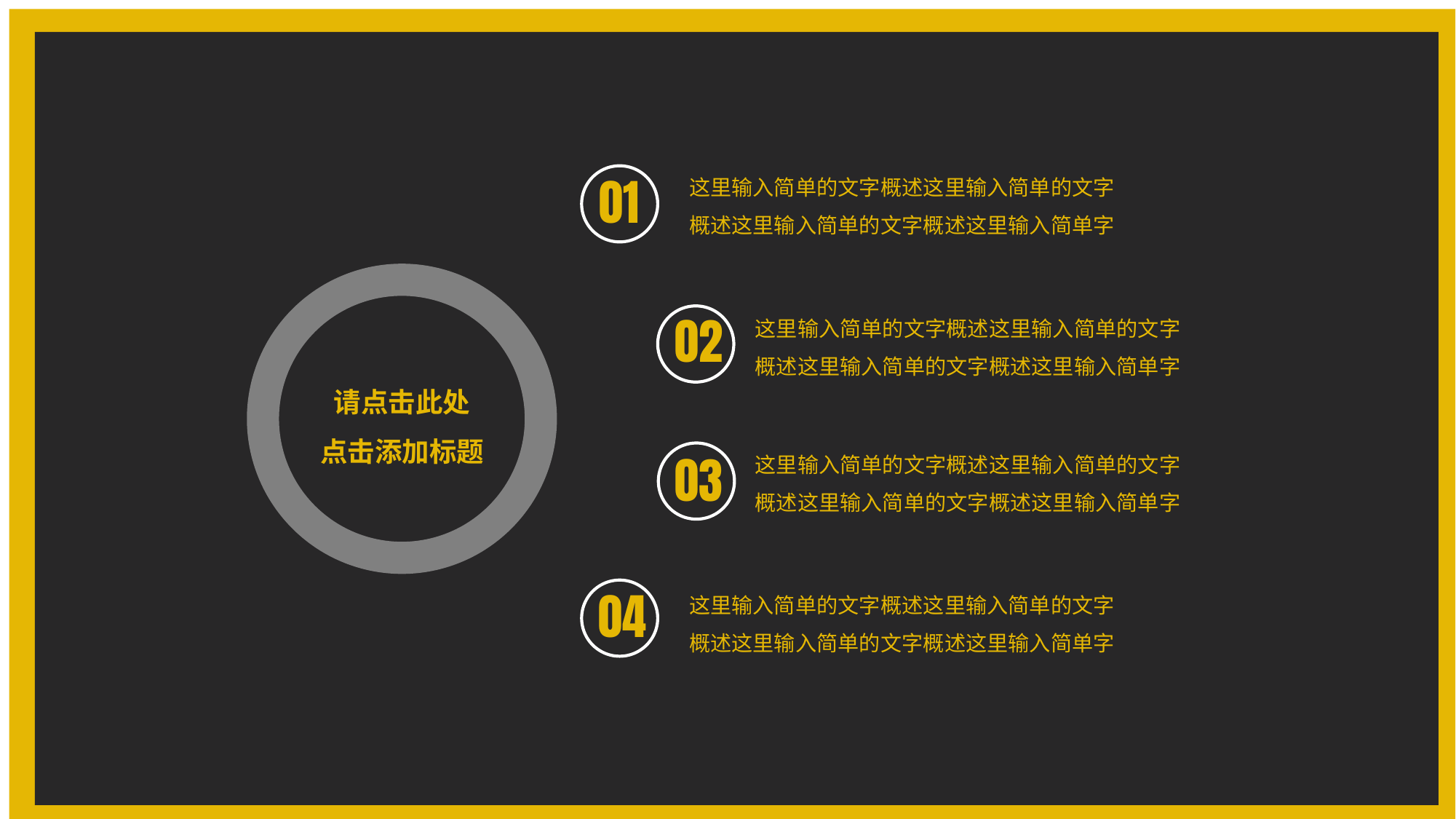

这里输入简单的文字概述这里输入简单的文字概述这里输入简单的文字概述这里输入简单字

01

这里输入简单的文字概述这里输入简单的文字概述这里输入简单的文字概述这里输入简单字

02
请点击此处
点击添加标题
这里输入简单的文字概述这里输入简单的文字概述这里输入简单的文字概述这里输入简单字

03
这里输入简单的文字概述这里输入简单的文字概述这里输入简单的文字概述这里输入简单字

04